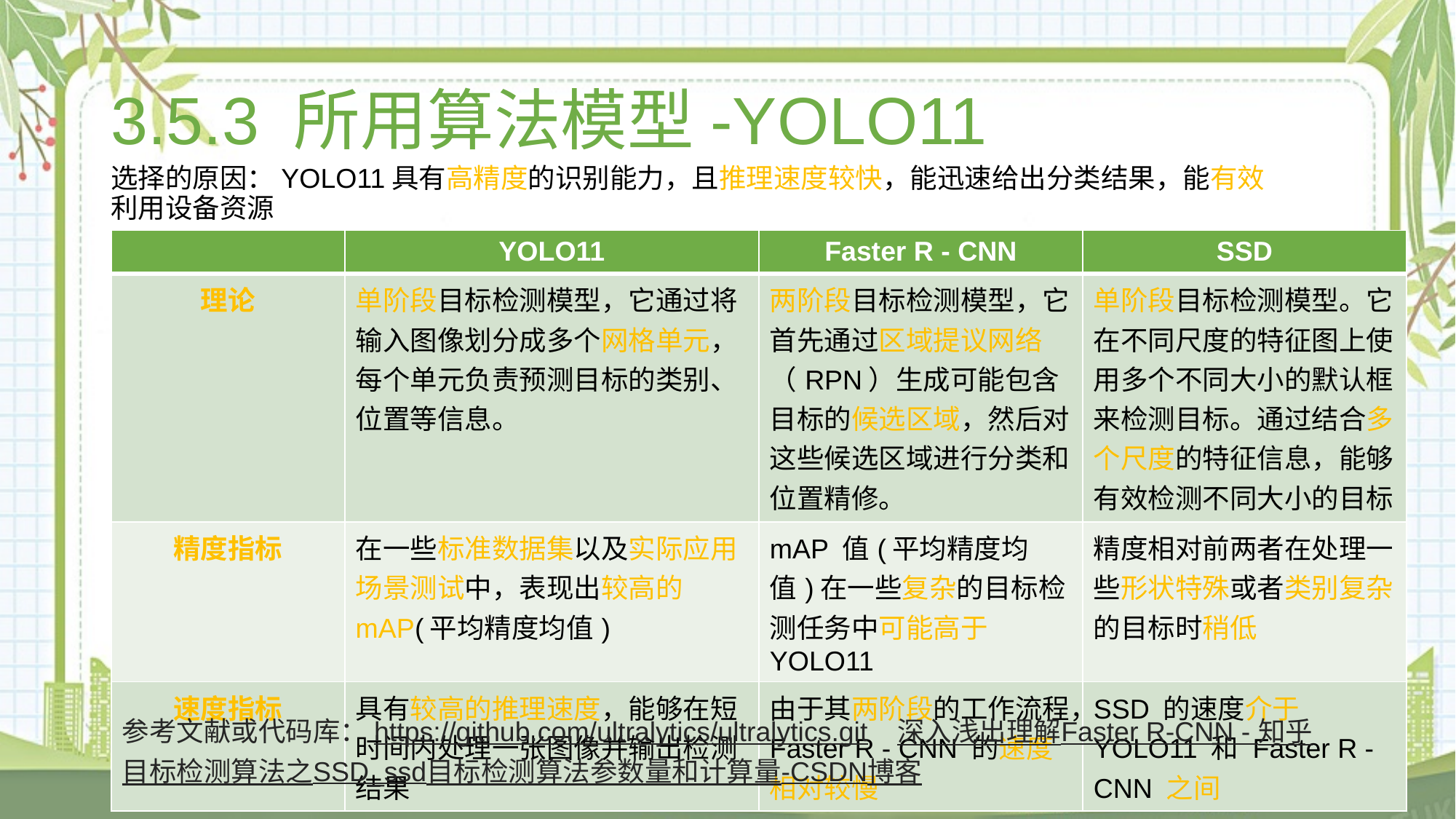

# 3.5.3 所用算法模型-YOLO11
选择的原因：YOLO11具有高精度的识别能力，且推理速度较快，能迅速给出分类结果，能有效利用设备资源
|  | YOLO11 | Faster R - CNN | SSD |
| --- | --- | --- | --- |
| 理论 | 单阶段目标检测模型，它通过将输入图像划分成多个网格单元，每个单元负责预测目标的类别、位置等信息。 | 两阶段目标检测模型，它首先通过区域提议网络（RPN）生成可能包含目标的候选区域，然后对这些候选区域进行分类和位置精修。 | 单阶段目标检测模型。它在不同尺度的特征图上使用多个不同大小的默认框来检测目标。通过结合多个尺度的特征信息，能够有效检测不同大小的目标 |
| 精度指标 | 在一些标准数据集以及实际应用场景测试中，表现出较高的 mAP(平均精度均值) | mAP 值(平均精度均值)在一些复杂的目标检测任务中可能高于 YOLO11 | 精度相对前两者在处理一些形状特殊或者类别复杂的目标时稍低 |
| 速度指标 | 具有较高的推理速度，能够在短时间内处理一张图像并输出检测结果 | 由于其两阶段的工作流程，Faster R - CNN 的速度相对较慢 | SSD 的速度介于 YOLO11 和 Faster R - CNN 之间 |
参考文献或代码库：https://github.com/ultralytics/ultralytics.git   深入浅出理解Faster R-CNN - 知乎
目标检测算法之SSD_ssd目标检测算法参数量和计算量-CSDN博客